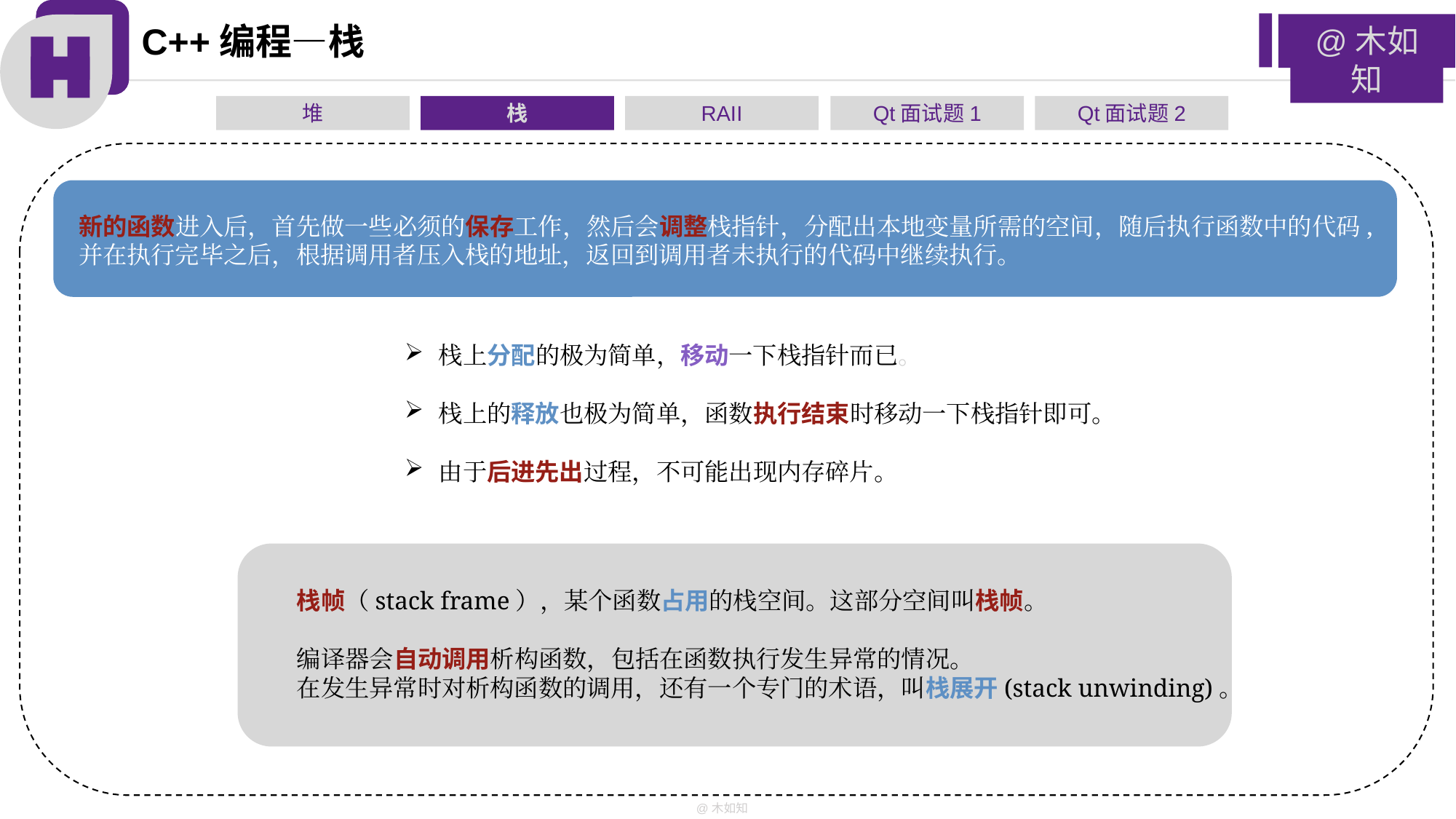

C++编程—栈

@木如知
堆
栈
Qt面试题1
RAII
Qt面试题2

新的函数进入后，首先做一些必须的保存工作，然后会调整栈指针，分配出本地变量所需的空间，随后执行函数中的代码,并在执行完毕之后，根据调用者压入栈的地址，返回到调用者未执行的代码中继续执行。
栈上分配的极为简单，移动一下栈指针而已。

栈上的释放也极为简单，函数执行结束时移动一下栈指针即可。

由于后进先出过程，不可能出现内存碎片。

栈帧（stack frame），某个函数占用的栈空间。这部分空间叫栈帧。

编译器会自动调用析构函数，包括在函数执行发生异常的情况。
在发生异常时对析构函数的调用，还有一个专门的术语，叫栈展开(stack unwinding)。
@木如知